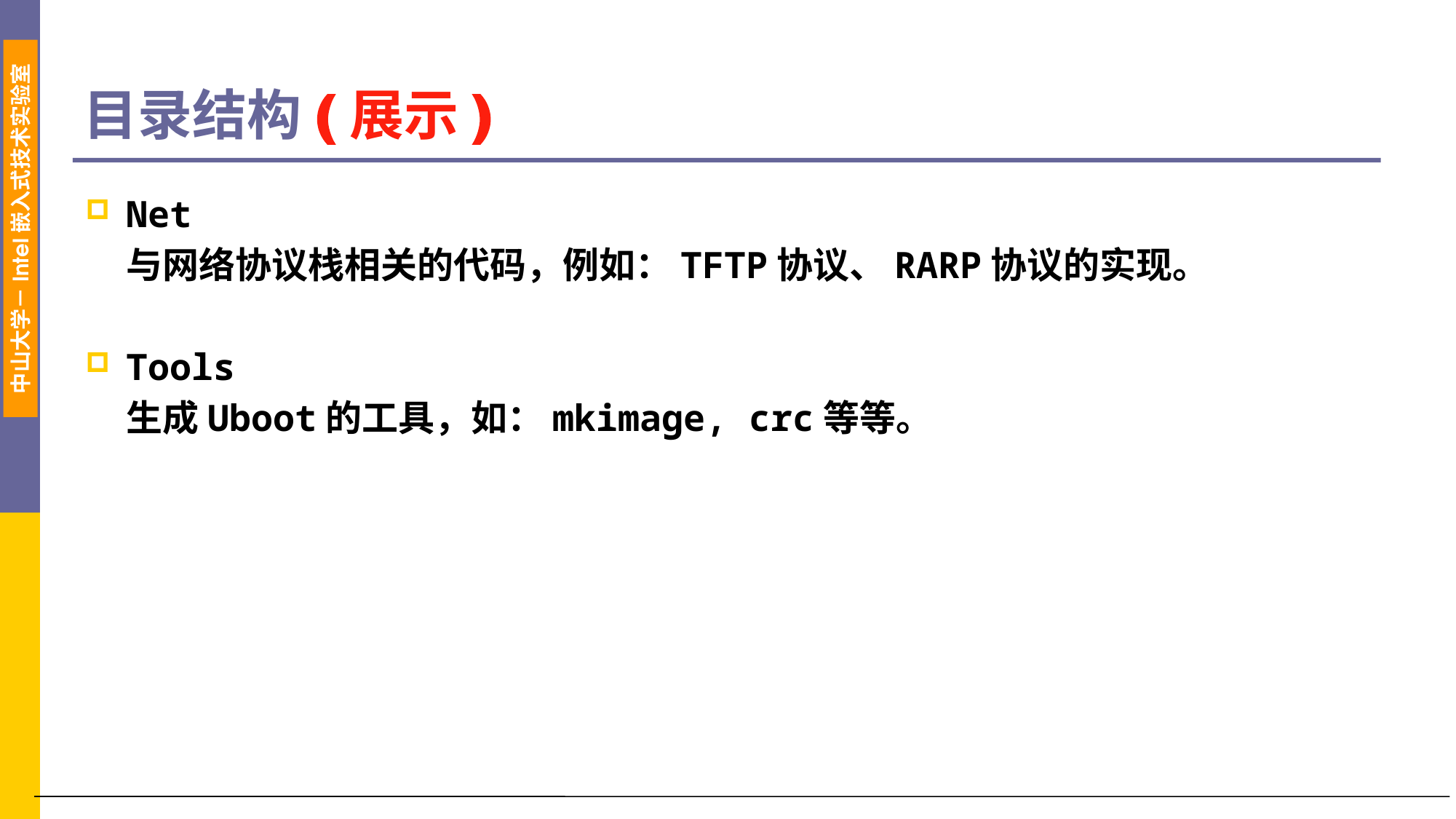

# 目录结构(展示)
Net
	与网络协议栈相关的代码，例如：TFTP协议、RARP协议的实现。

Tools
	生成Uboot的工具，如：mkimage, crc等等。